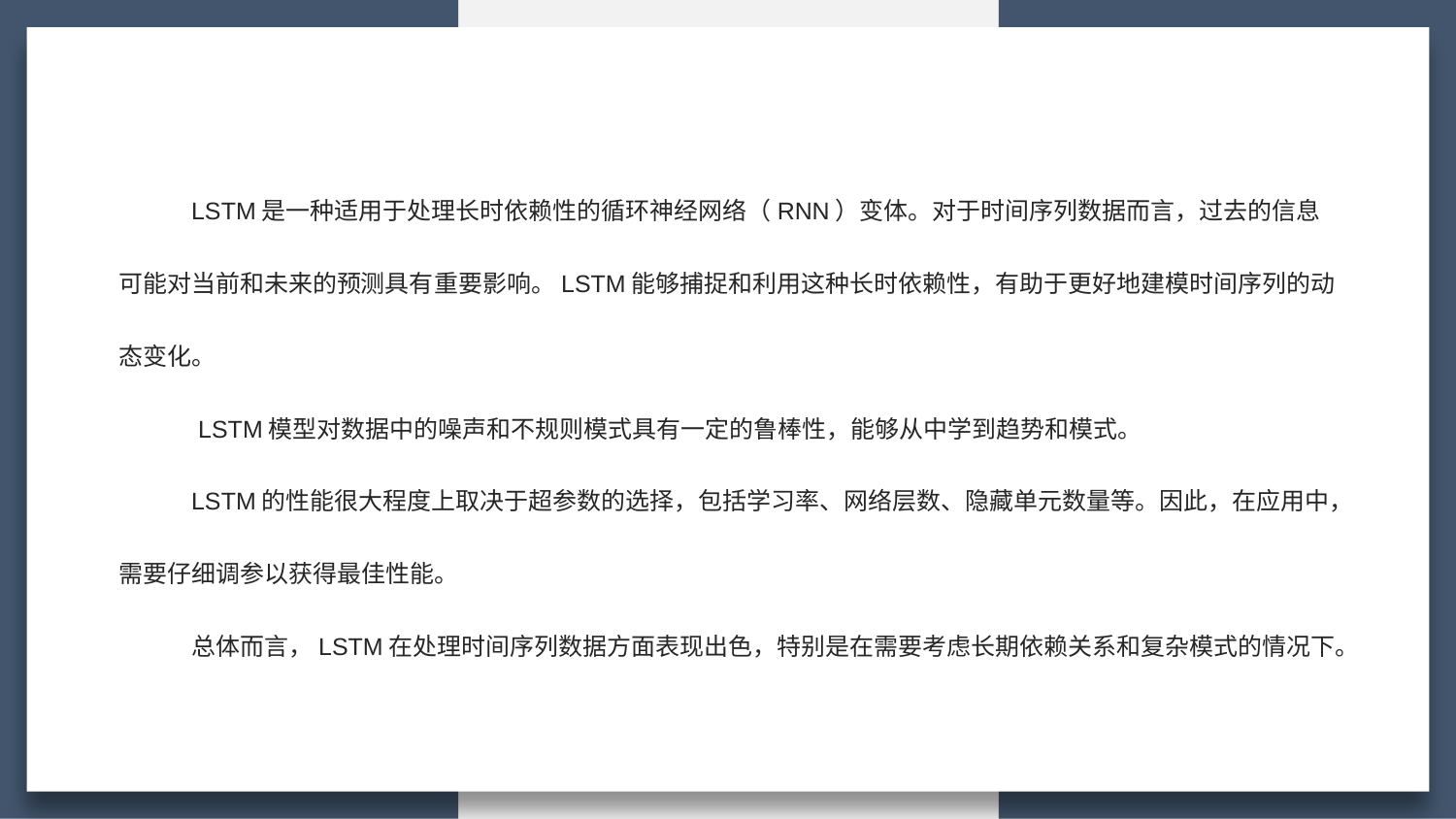

LSTM是一种适用于处理长时依赖性的循环神经网络（RNN）变体。对于时间序列数据而言，过去的信息可能对当前和未来的预测具有重要影响。LSTM能够捕捉和利用这种长时依赖性，有助于更好地建模时间序列的动态变化。
 LSTM模型对数据中的噪声和不规则模式具有一定的鲁棒性，能够从中学到趋势和模式。
LSTM的性能很大程度上取决于超参数的选择，包括学习率、网络层数、隐藏单元数量等。因此，在应用中，需要仔细调参以获得最佳性能。
总体而言，LSTM在处理时间序列数据方面表现出色，特别是在需要考虑长期依赖关系和复杂模式的情况下。